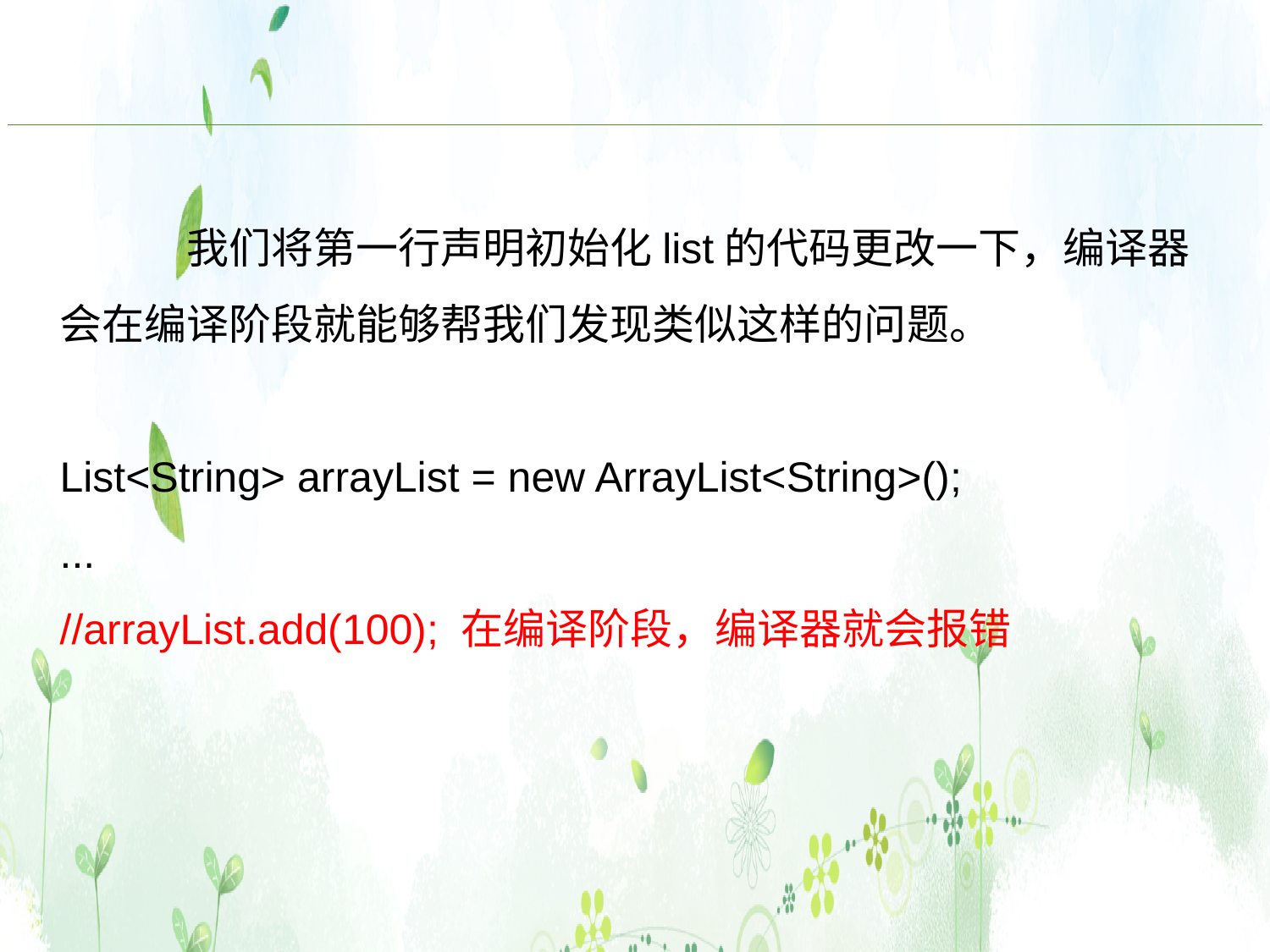

我们将第一行声明初始化list的代码更改一下，编译器会在编译阶段就能够帮我们发现类似这样的问题。

List<String> arrayList = new ArrayList<String>();
...
//arrayList.add(100); 在编译阶段，编译器就会报错